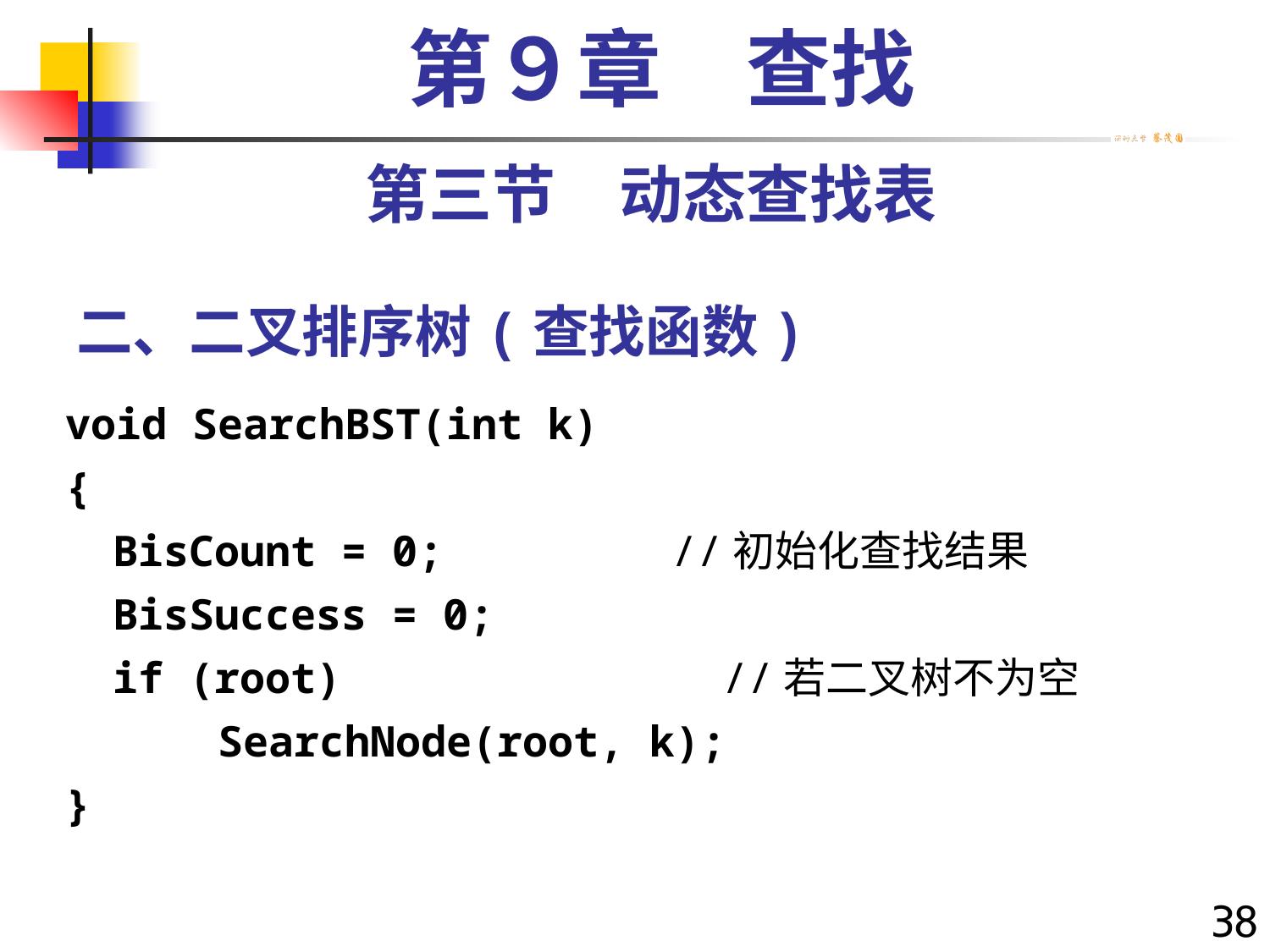

第９章　查找
第三节　动态查找表
# 二、二叉排序树(查找函数)
void SearchBST(int k)
{
	BisCount = 0;		  //初始化查找结果
	BisSuccess = 0;
	if (root)               //若二叉树不为空
      SearchNode(root, k);
}
38